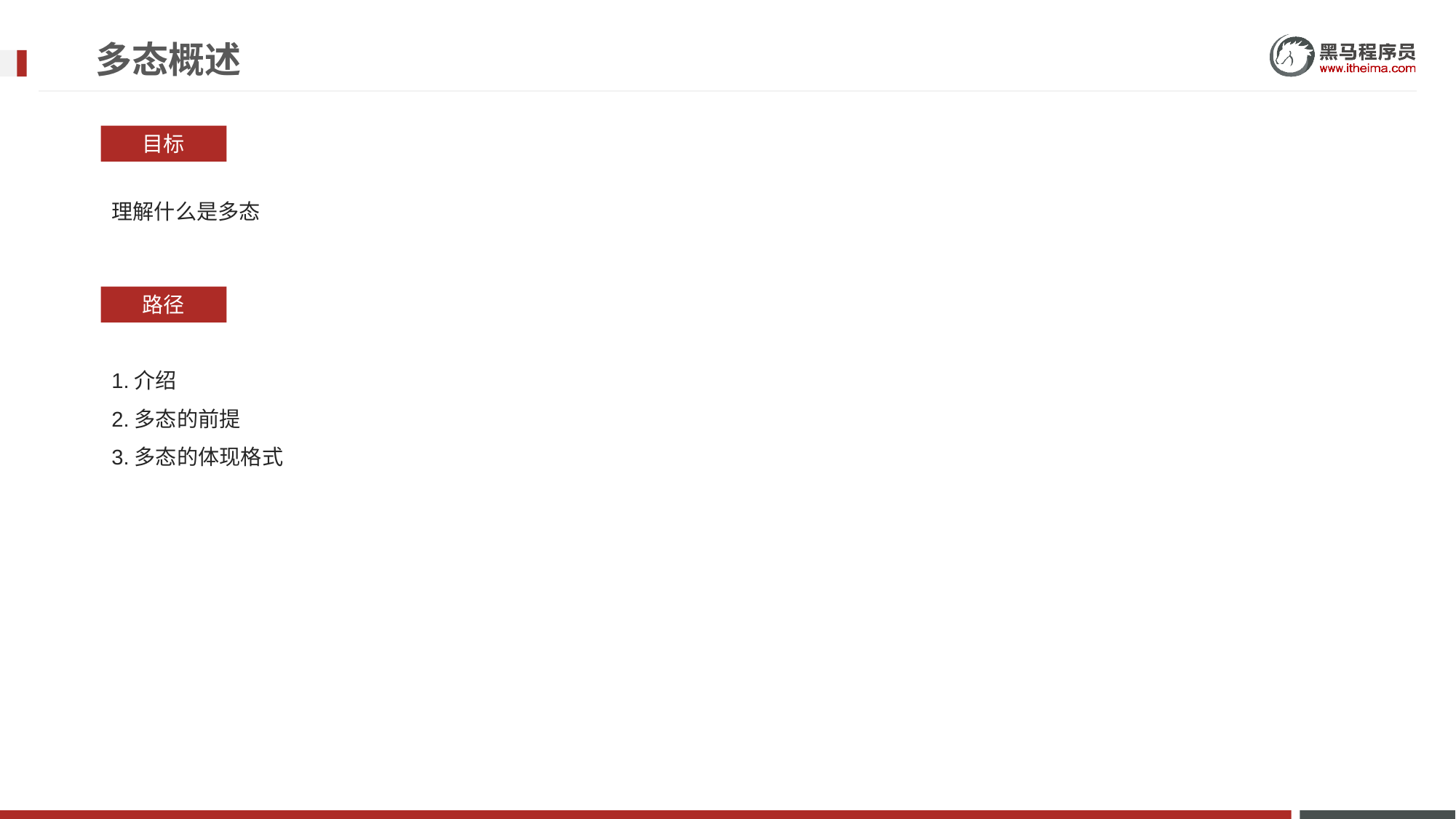

# 多态概述
目标
理解什么是多态
路径
1.介绍
2.多态的前提
3.多态的体现格式